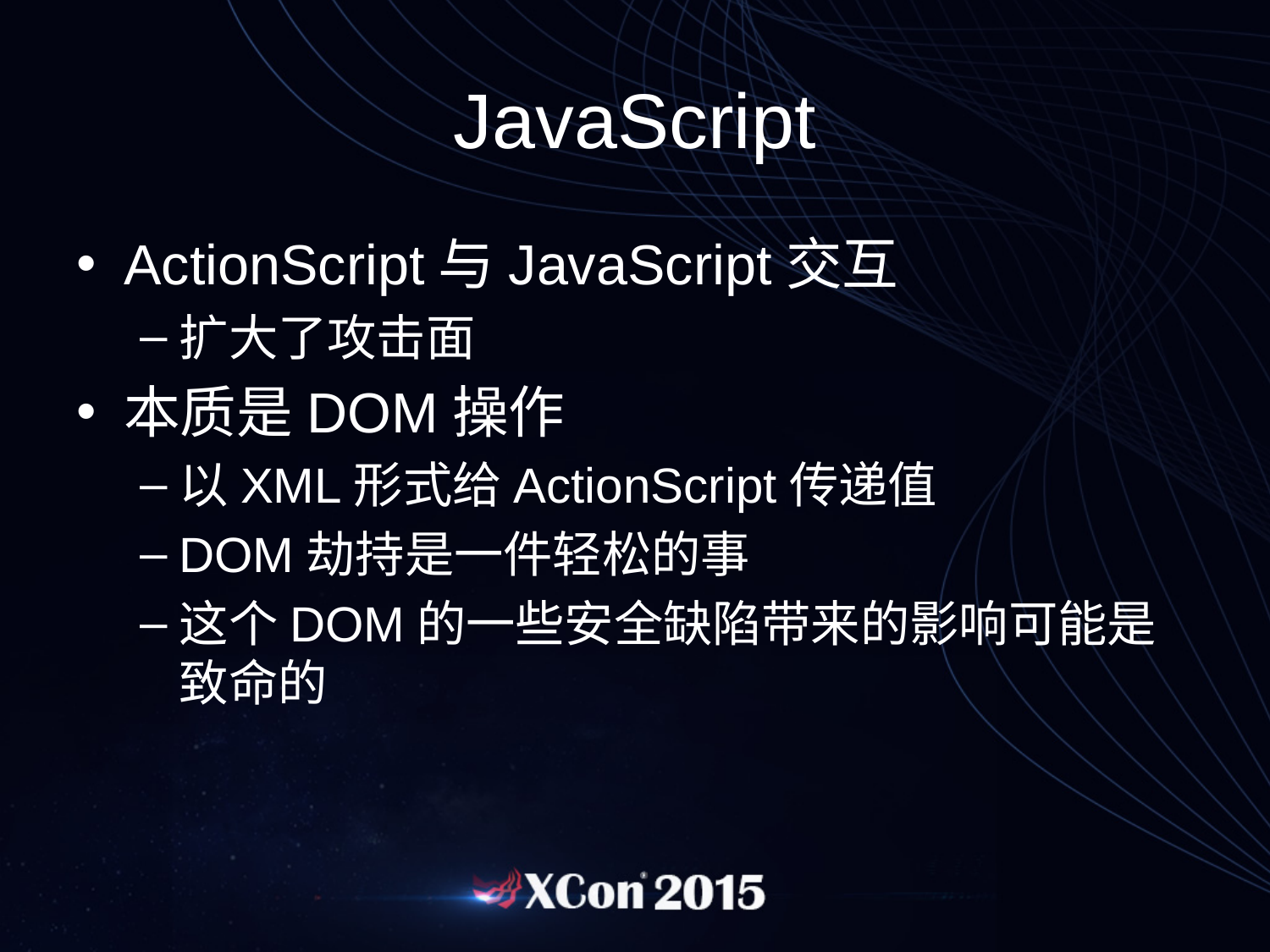

# JavaScript
ActionScript与JavaScript交互
扩大了攻击面
本质是DOM操作
以XML形式给ActionScript传递值
DOM劫持是一件轻松的事
这个DOM的一些安全缺陷带来的影响可能是致命的